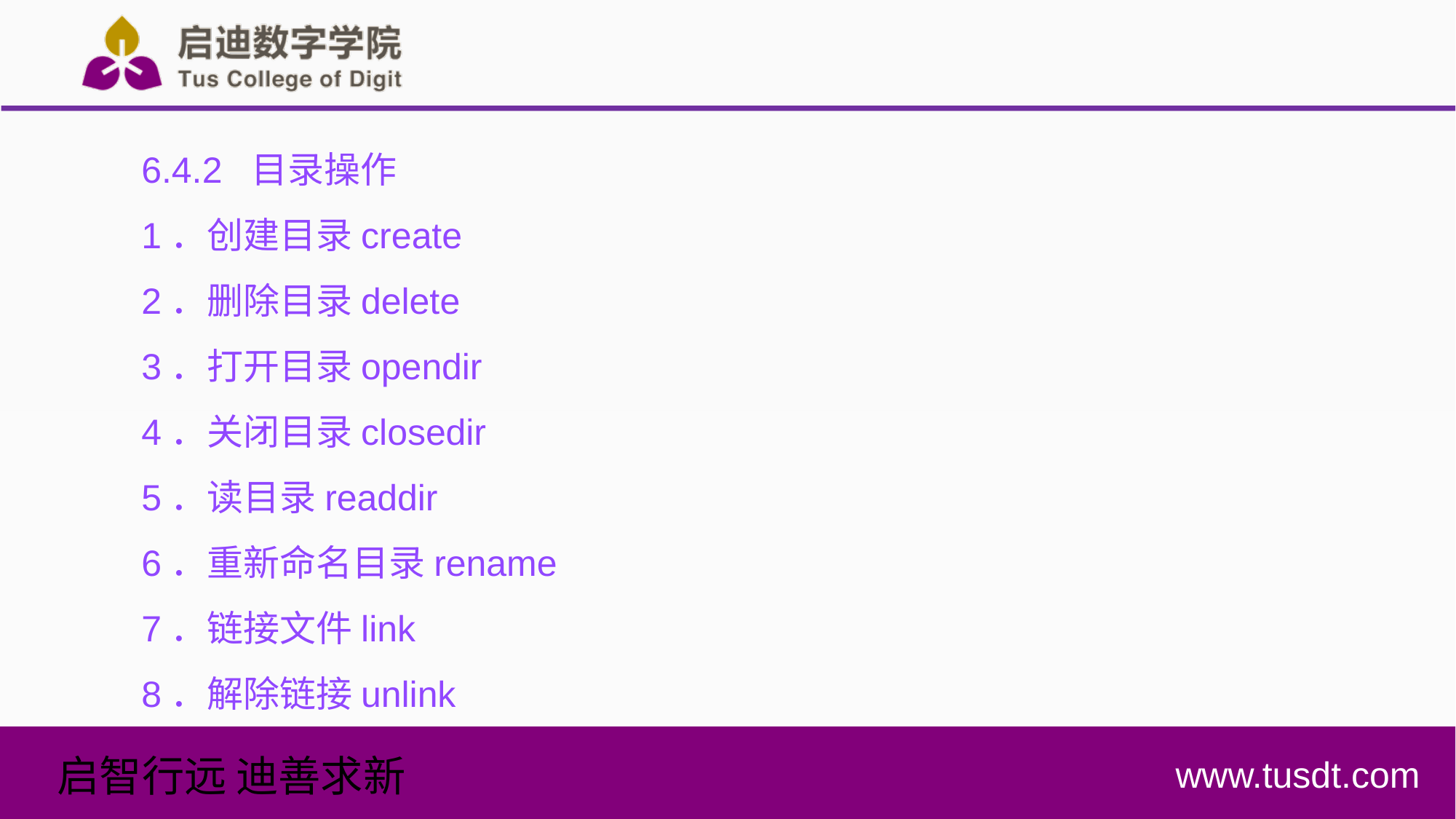

6.4.2  目录操作
1．创建目录create
2．删除目录delete
3．打开目录opendir
4．关闭目录closedir
5．读目录readdir
6．重新命名目录rename
7．链接文件link
8．解除链接unlink